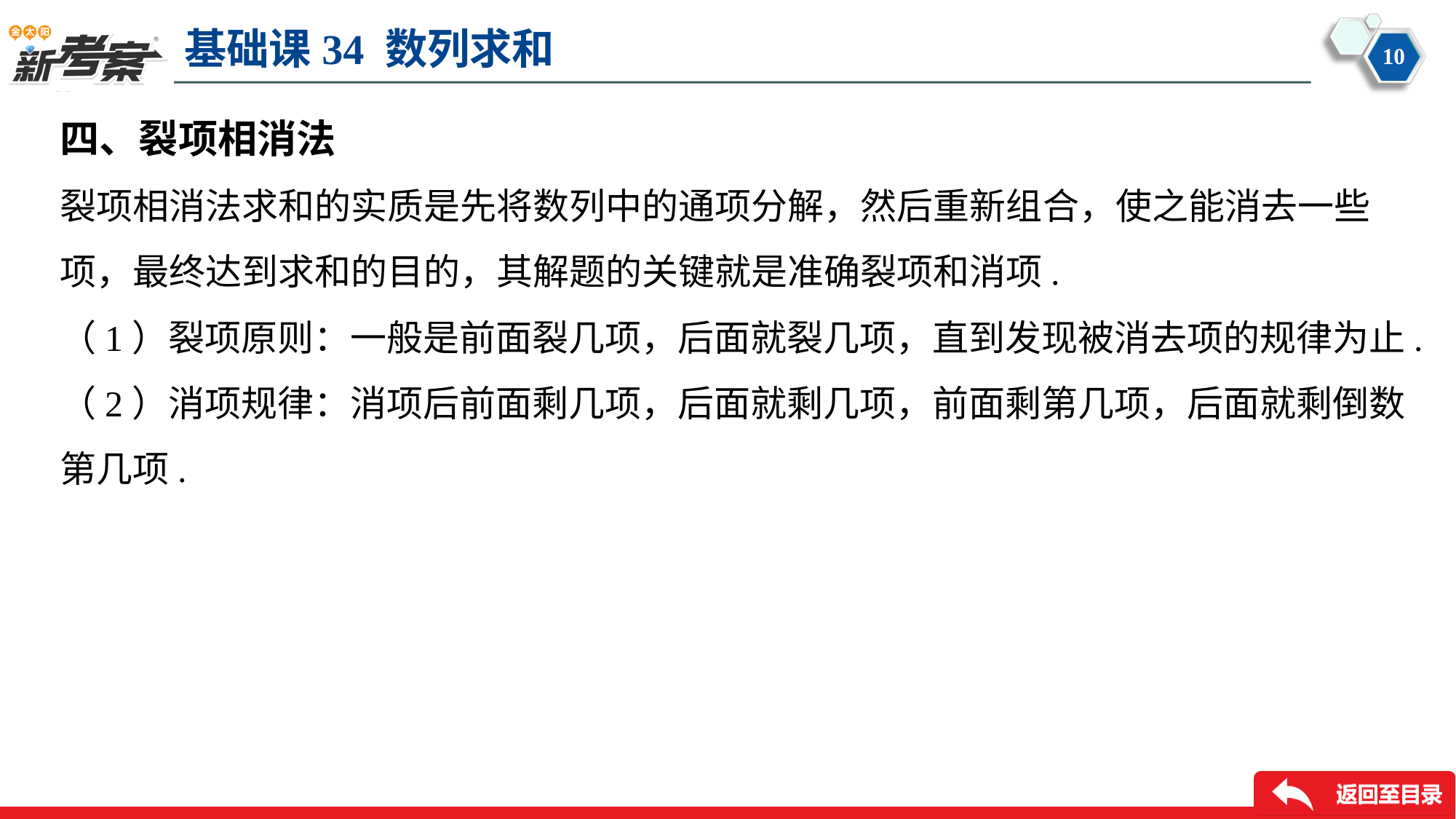

四、裂项相消法
裂项相消法求和的实质是先将数列中的通项分解，然后重新组合，使之能消去一些
项，最终达到求和的目的，其解题的关键就是准确裂项和消项.
（1）裂项原则：一般是前面裂几项，后面就裂几项，直到发现被消去项的规律为止.
（2）消项规律：消项后前面剩几项，后面就剩几项，前面剩第几项，后面就剩倒数
第几项.